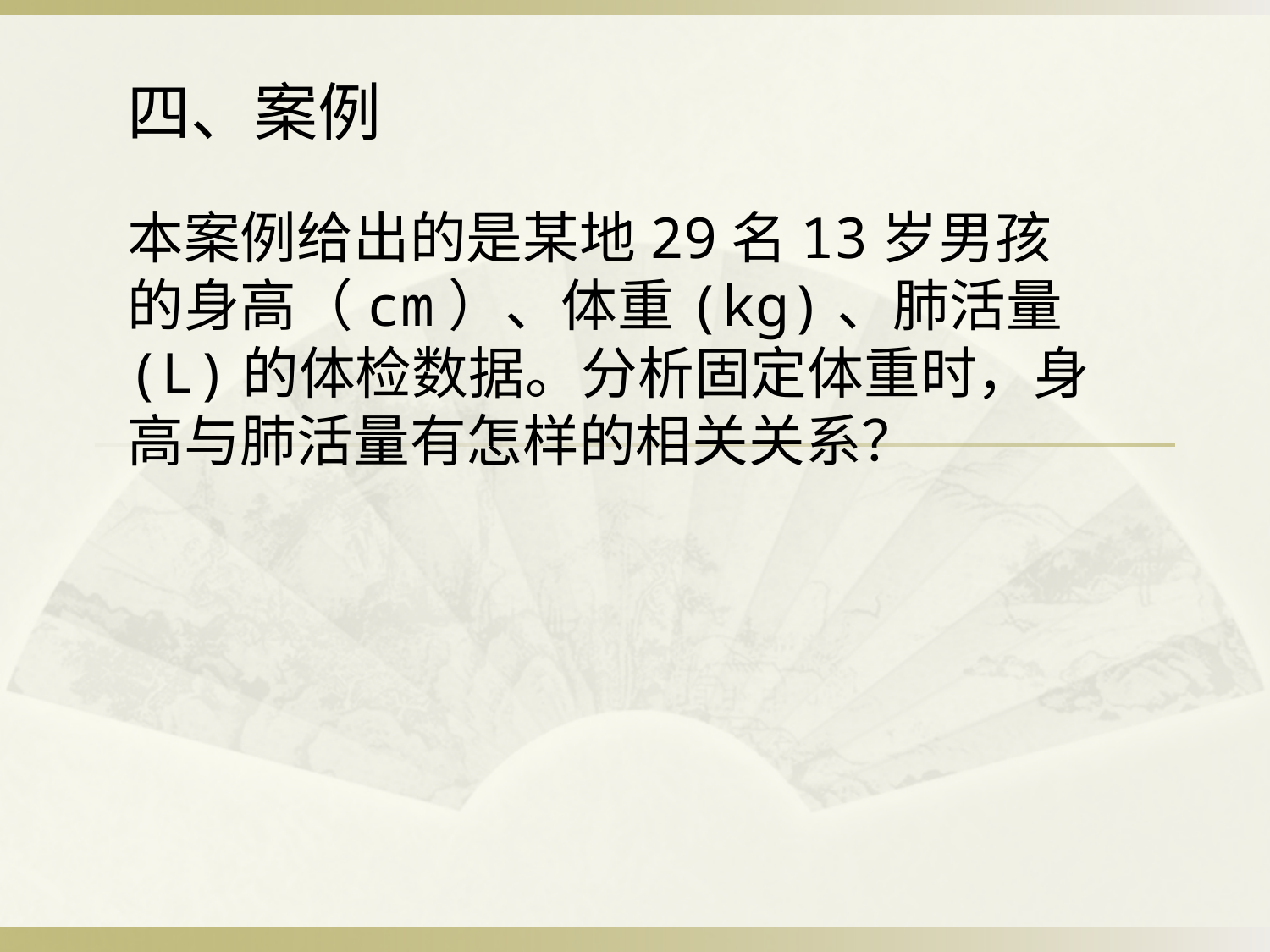

四、案例
本案例给出的是某地29名13岁男孩的身高（cm）、体重(kg)、肺活量(L)的体检数据。分析固定体重时，身高与肺活量有怎样的相关关系？